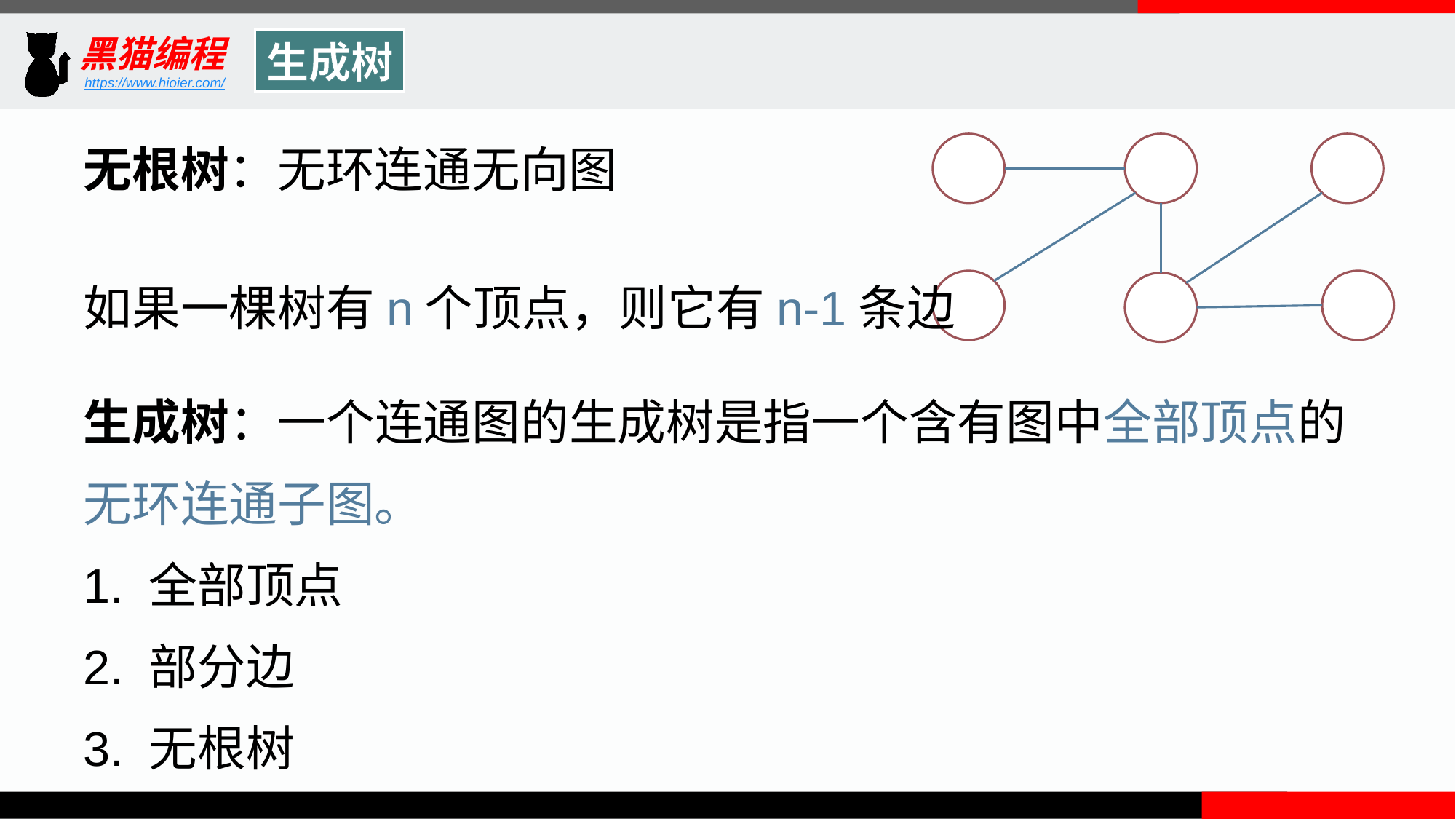

生成树
无根树：无环连通无向图

如果一棵树有n个顶点，则它有n-1条边
生成树：一个连通图的生成树是指一个含有图中全部顶点的无环连通子图。
1. 全部顶点
2. 部分边
3. 无根树